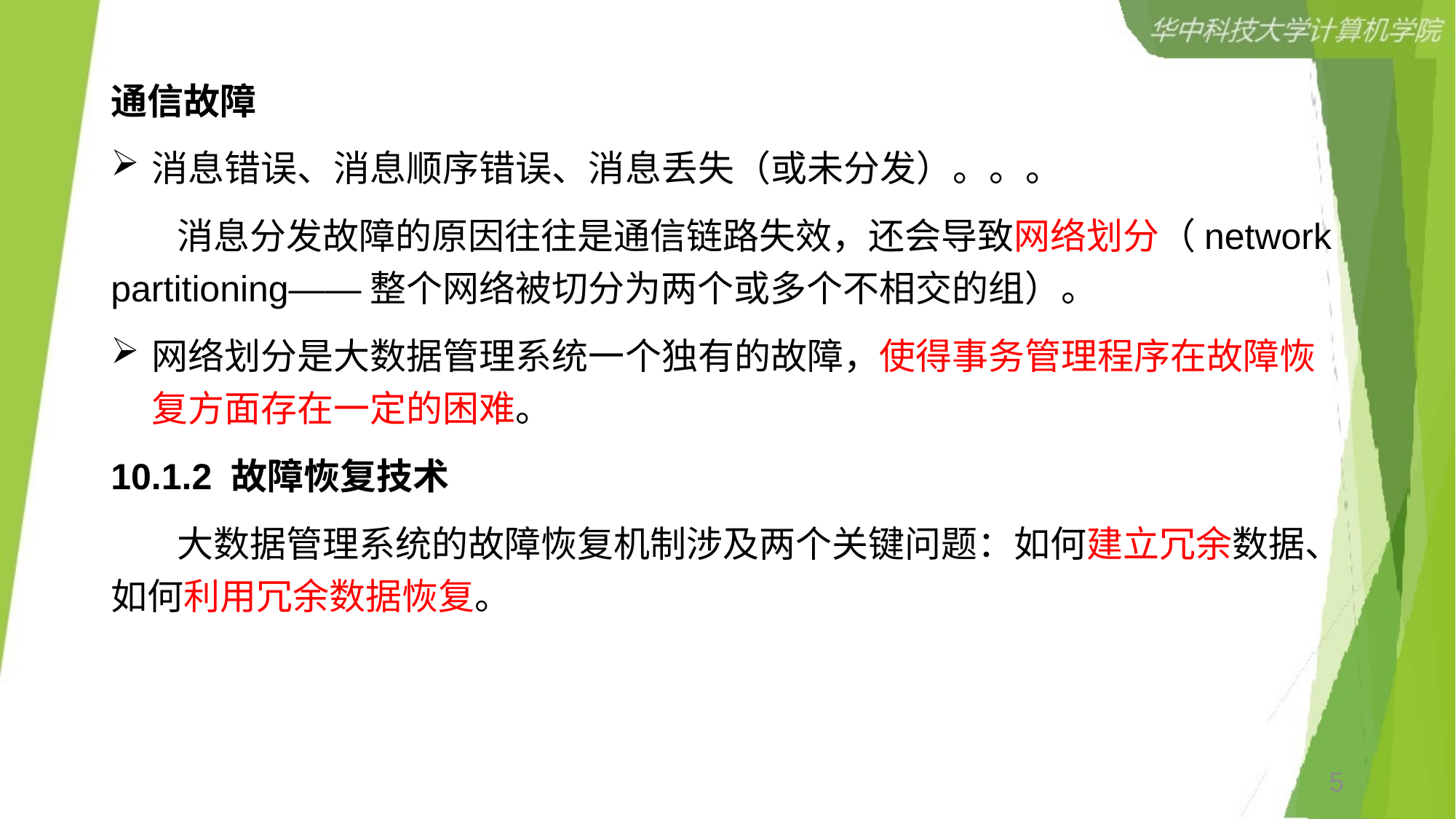

通信故障
消息错误、消息顺序错误、消息丢失（或未分发）。。。
       消息分发故障的原因往往是通信链路失效，还会导致网络划分（network partitioning——整个网络被切分为两个或多个不相交的组）。
网络划分是大数据管理系统一个独有的故障，使得事务管理程序在故障恢复方面存在一定的困难。
10.1.2 故障恢复技术
       大数据管理系统的故障恢复机制涉及两个关键问题：如何建立冗余数据、如何利用冗余数据恢复。
5